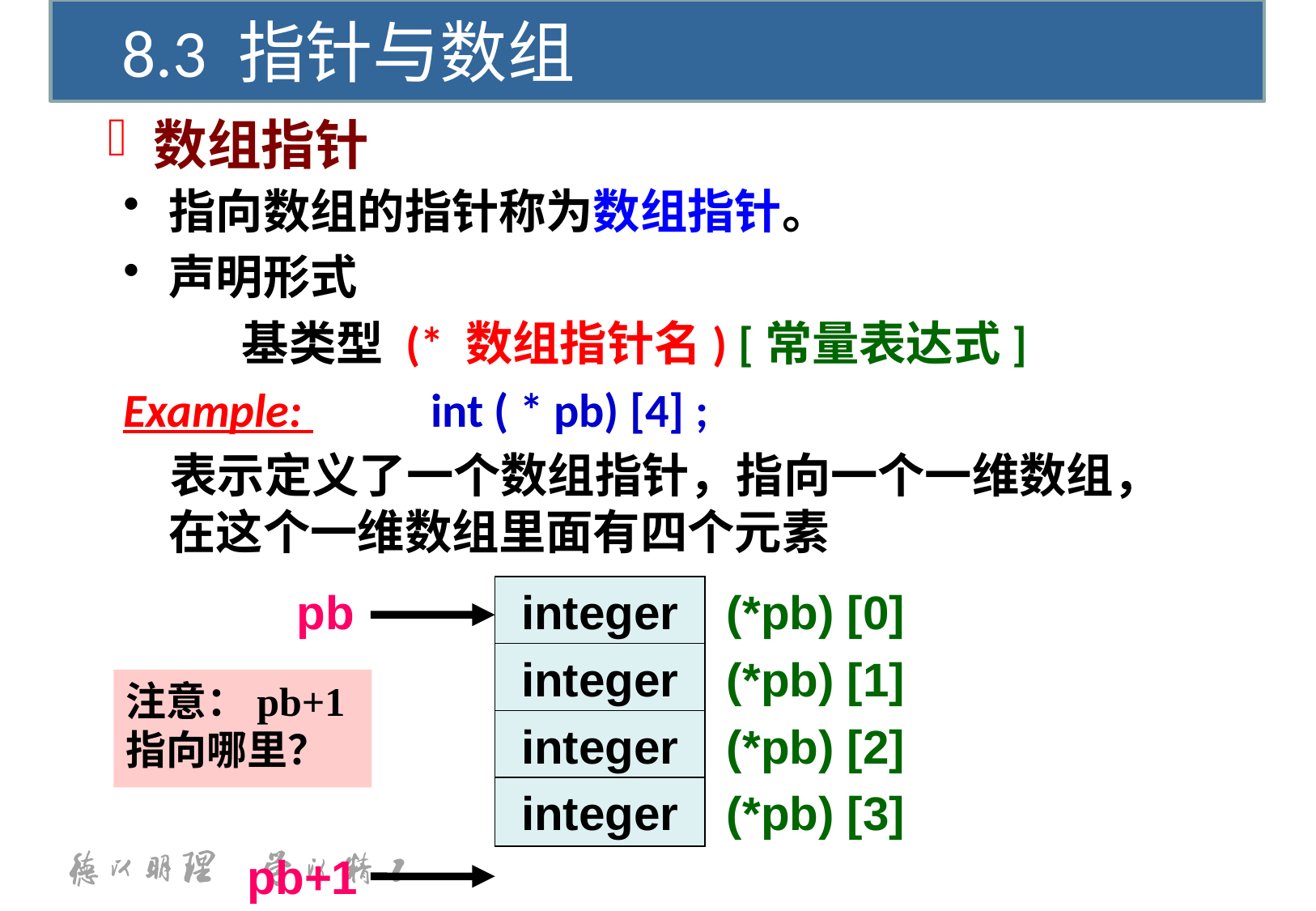

8.3 指针与数组
数组指针

指向数组的指针称为数组指针。
声明形式
          基类型 (* 数组指针名) [常量表达式]
Example:            int ( * pb) [4] ;
表示定义了一个数组指针，指向一个一维数组，在这个一维数组里面有四个元素
integer
pb
(*pb) [0]

(*pb) [1]
integer
注意：pb+1指向哪里？
(*pb) [2]
integer
(*pb) [3]
integer
pb+1

79